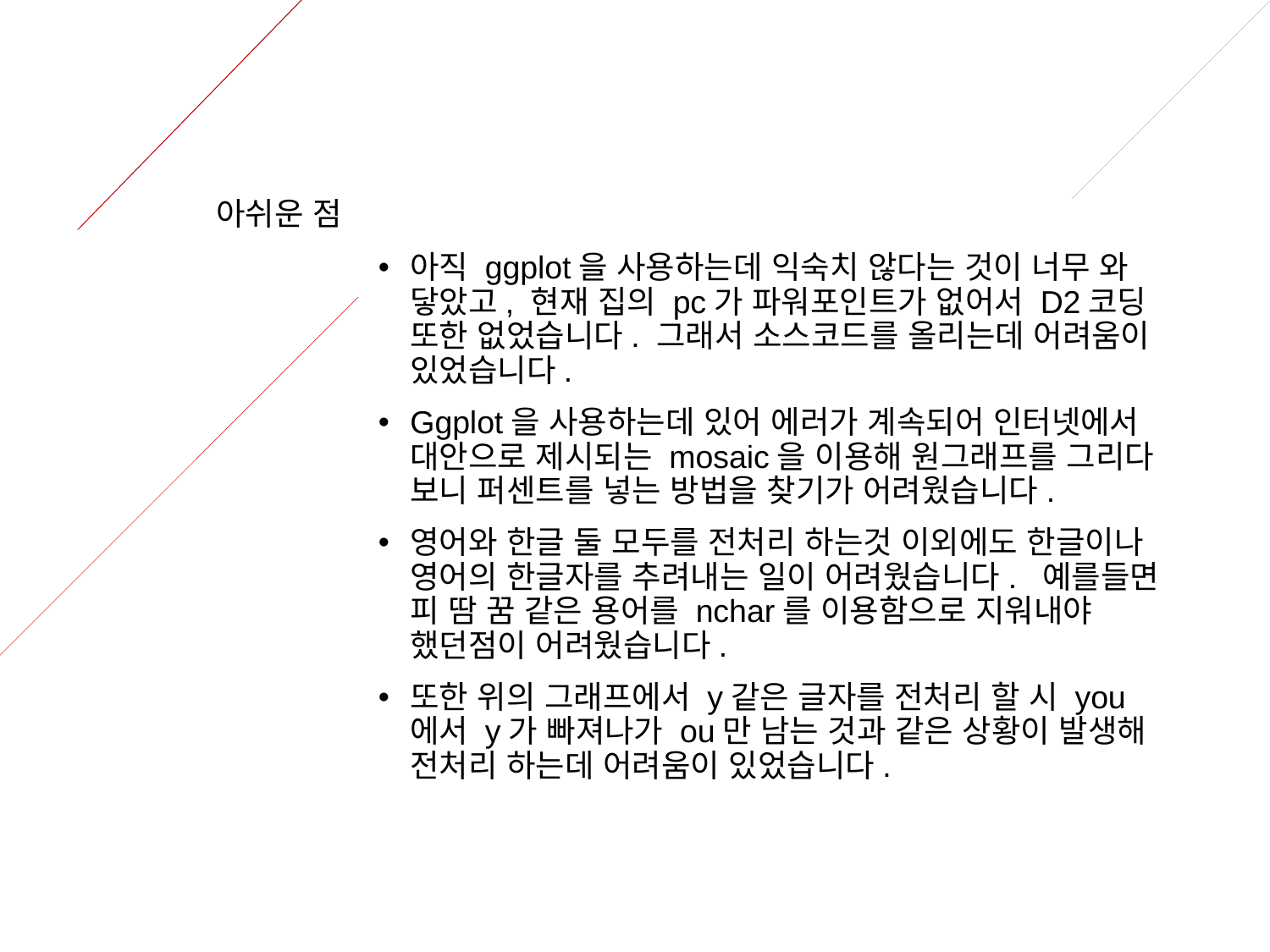

# 아쉬운 점
아직 ggplot을 사용하는데 익숙치 않다는 것이 너무 와 닿았고, 현재 집의 pc가 파워포인트가 없어서 D2코딩 또한 없었습니다. 그래서 소스코드를 올리는데 어려움이 있었습니다.
Ggplot을 사용하는데 있어 에러가 계속되어 인터넷에서 대안으로 제시되는 mosaic을 이용해 원그래프를 그리다 보니 퍼센트를 넣는 방법을 찾기가 어려웠습니다.
영어와 한글 둘 모두를 전처리 하는것 이외에도 한글이나 영어의 한글자를 추려내는 일이 어려웠습니다.  예를들면 피 땀 꿈 같은 용어를 nchar를 이용함으로 지워내야 했던점이 어려웠습니다.
또한 위의 그래프에서 y같은 글자를 전처리 할 시 you에서 y가 빠져나가 ou만 남는 것과 같은 상황이 발생해 전처리 하는데 어려움이 있었습니다.